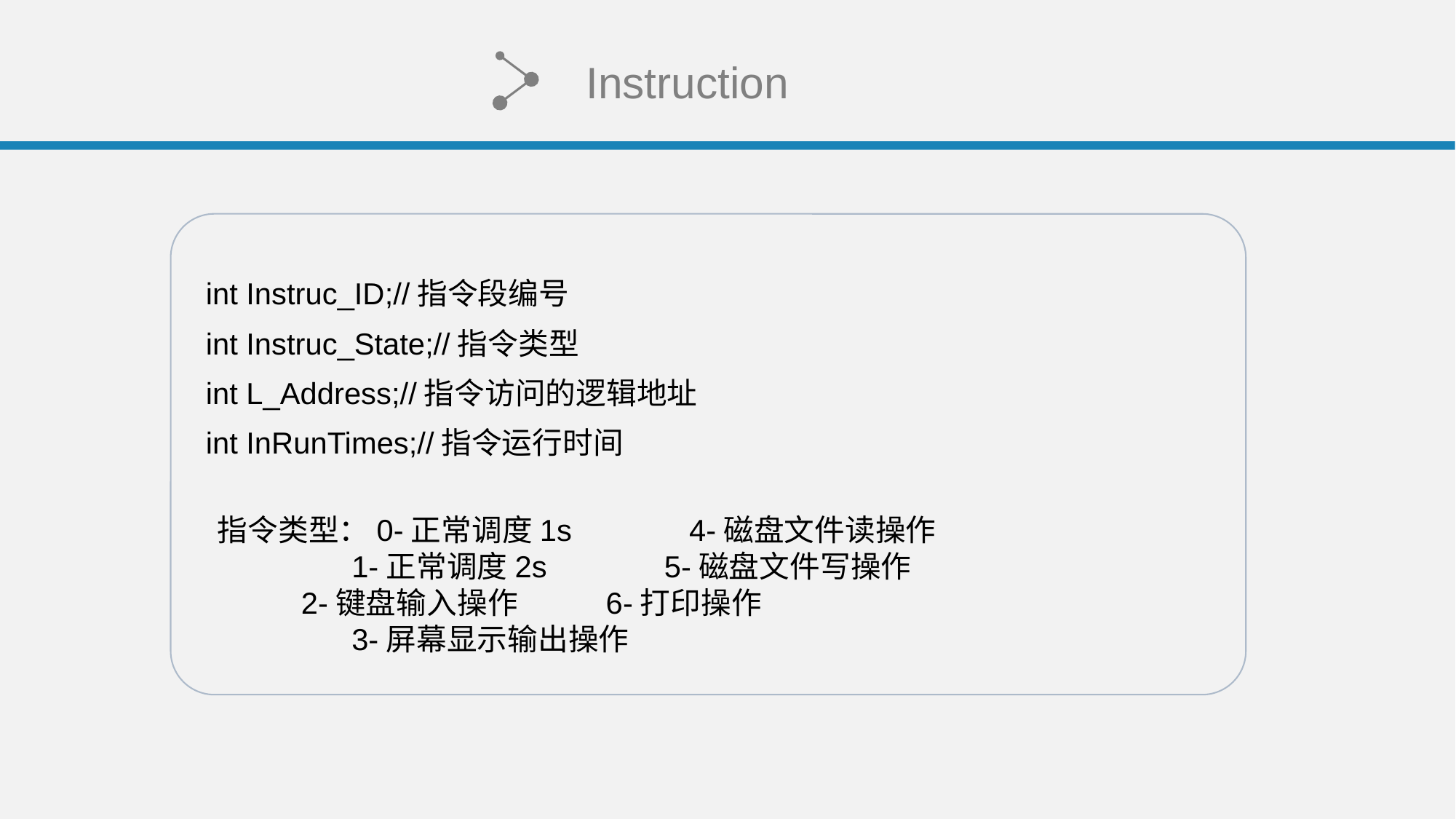

Instruction

int Instruc_ID;//指令段编号
int Instruc_State;//指令类型
int L_Address;//指令访问的逻辑地址
int InRunTimes;//指令运行时间
指令类型：0-正常调度1s              4-磁盘文件读操作
	   1-正常调度2s              5-磁盘文件写操作
          2-键盘输入操作            6-打印操作
	   3-屏幕显示输出操作